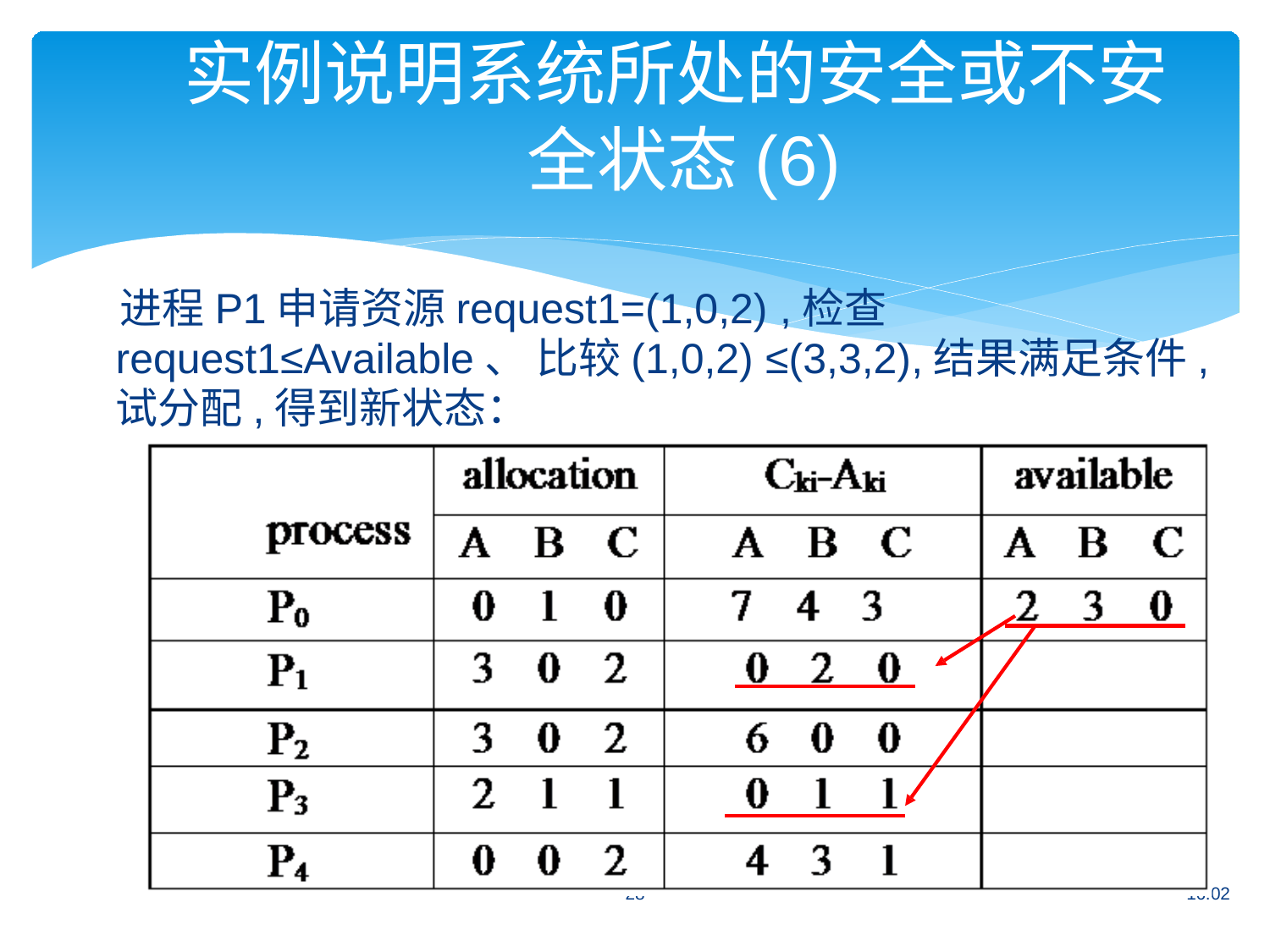

实例说明系统所处的安全或不安 全状态(6)
进程P1申请资源request1=(1,0,2) ,检查request1≤Available、 比较(1,0,2) ≤(3,3,2),结果满足条件,试分配,得到新状态：

02
28	16: